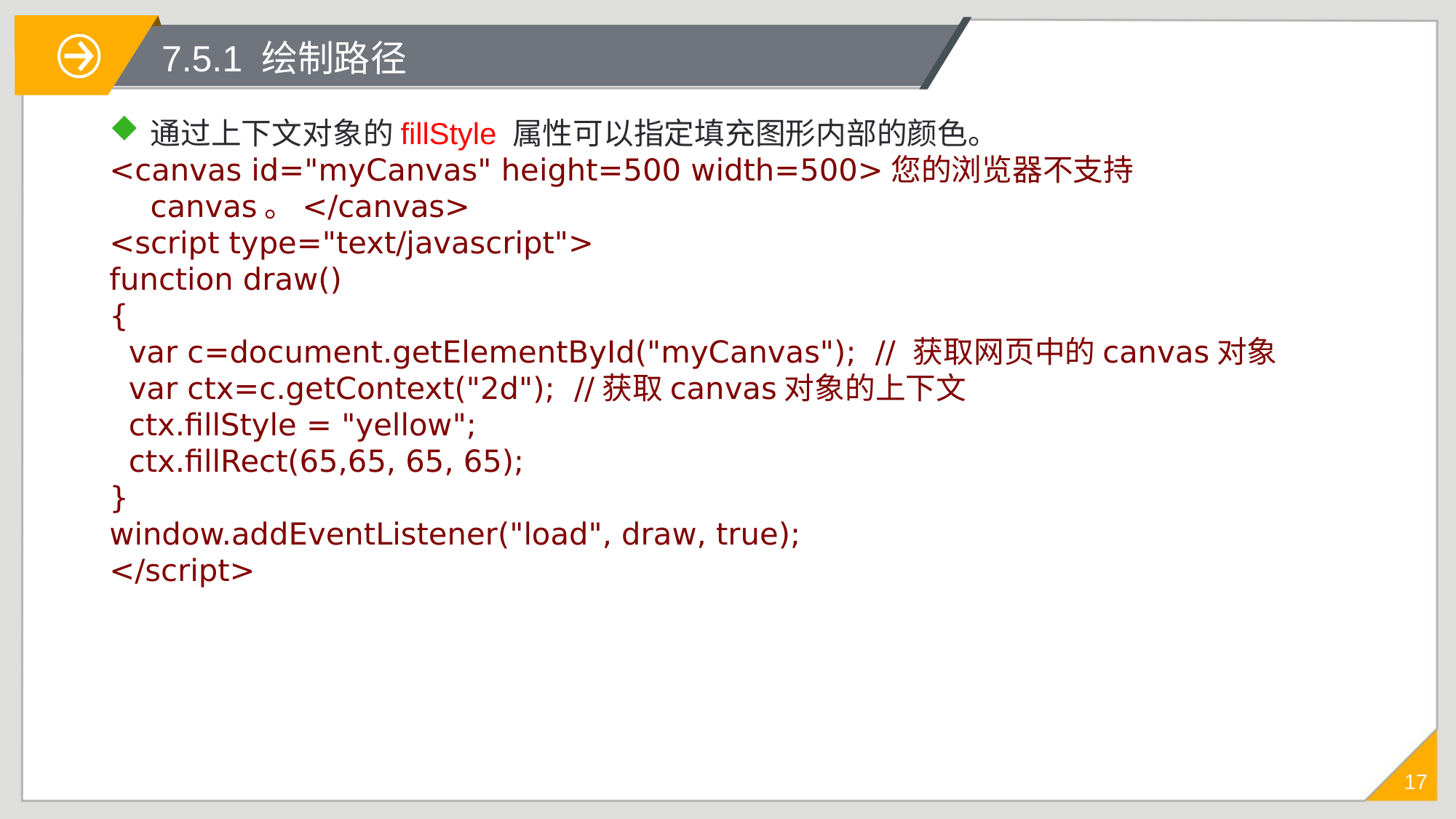

# 7.5.1 绘制路径
通过上下文对象的fillStyle 属性可以指定填充图形内部的颜色。
<canvas id="myCanvas" height=500 width=500>您的浏览器不支持 canvas。</canvas>
<script type="text/javascript">
function draw()
{
  var c=document.getElementById("myCanvas");  // 获取网页中的canvas对象
  var ctx=c.getContext("2d");  //获取canvas对象的上下文
  ctx.fillStyle = "yellow";
  ctx.fillRect(65,65, 65, 65);
}
window.addEventListener("load", draw, true);
</script>